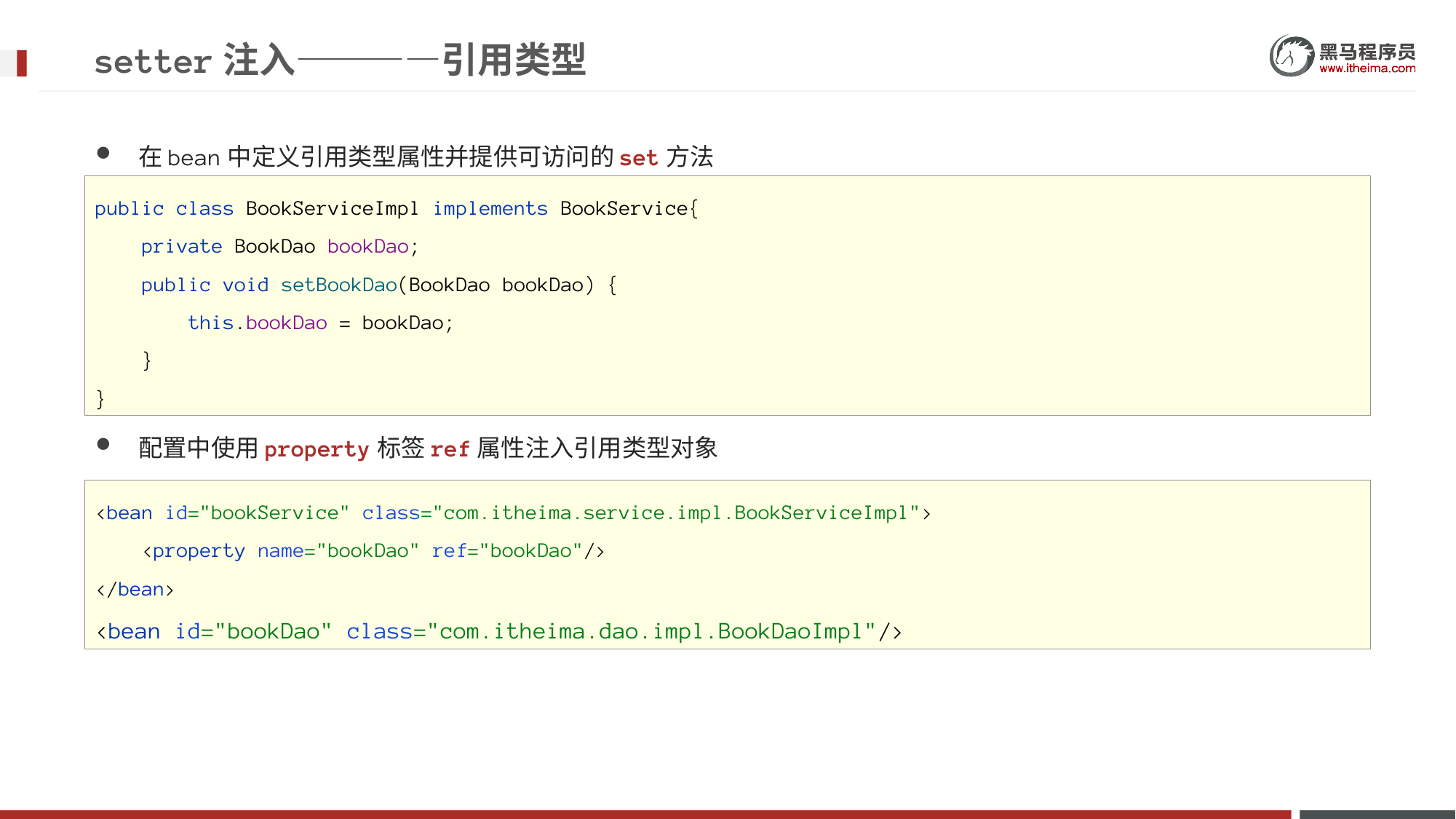

setter注入————引用类型
在bean中定义引用类型属性并提供可访问的set方法

配置中使用property标签ref属性注入引用类型对象
public class BookServiceImpl implements BookService{
    private BookDao bookDao;
    public void setBookDao(BookDao bookDao) {
        this.bookDao = bookDao;
    }
}
<bean id="bookService" class="com.itheima.service.impl.BookServiceImpl">
    <property name="bookDao" ref="bookDao"/>
</bean>
<bean id="bookDao" class="com.itheima.dao.impl.BookDaoImpl"/>